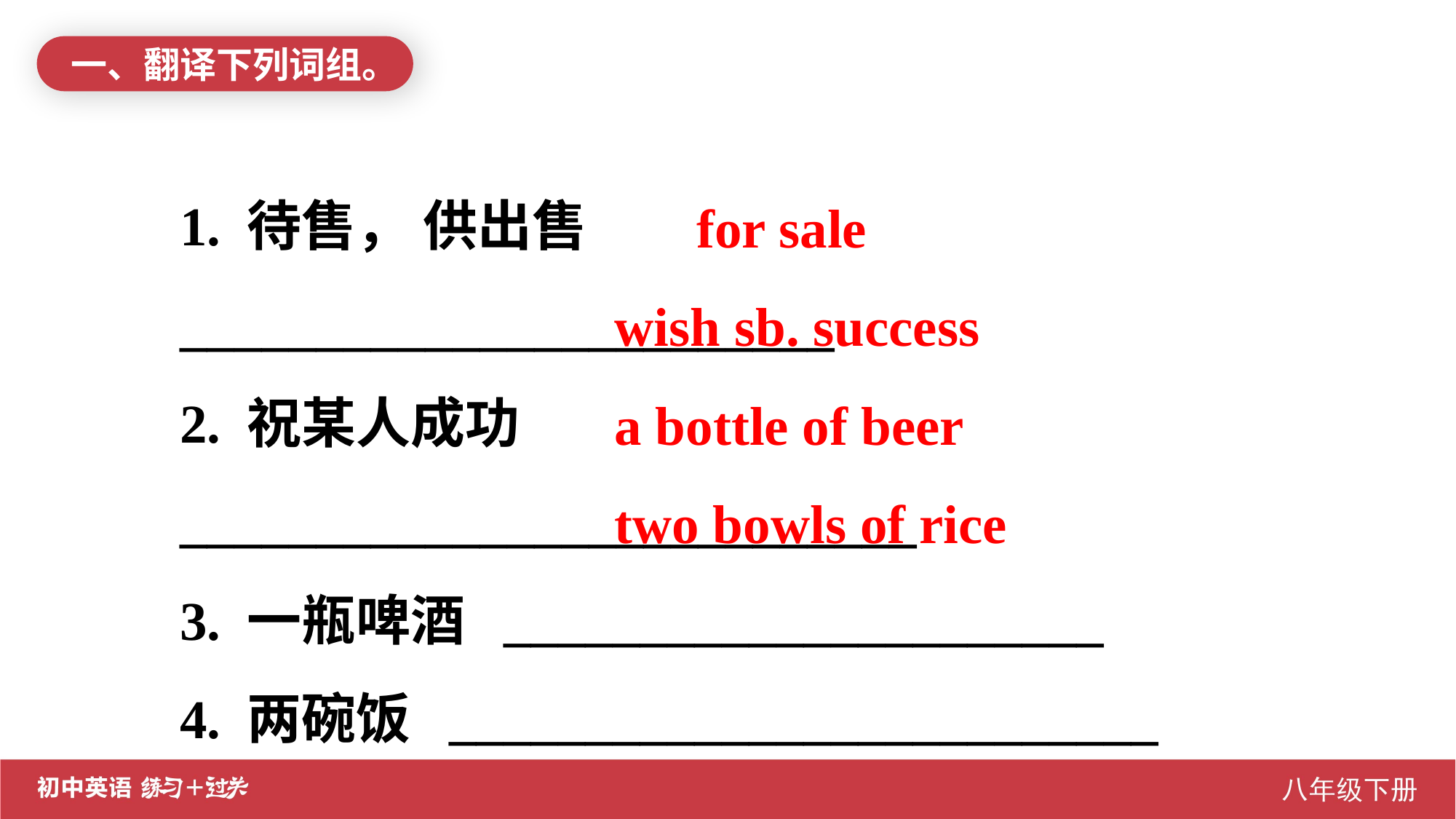

一、翻译下列词组。
1. 待售， 供出售  ________________________
2. 祝某人成功  ___________________________
3. 一瓶啤酒  ______________________
4. 两碗饭  __________________________
       for sale
 wish sb. success
 a bottle of beer
 two bowls of rice